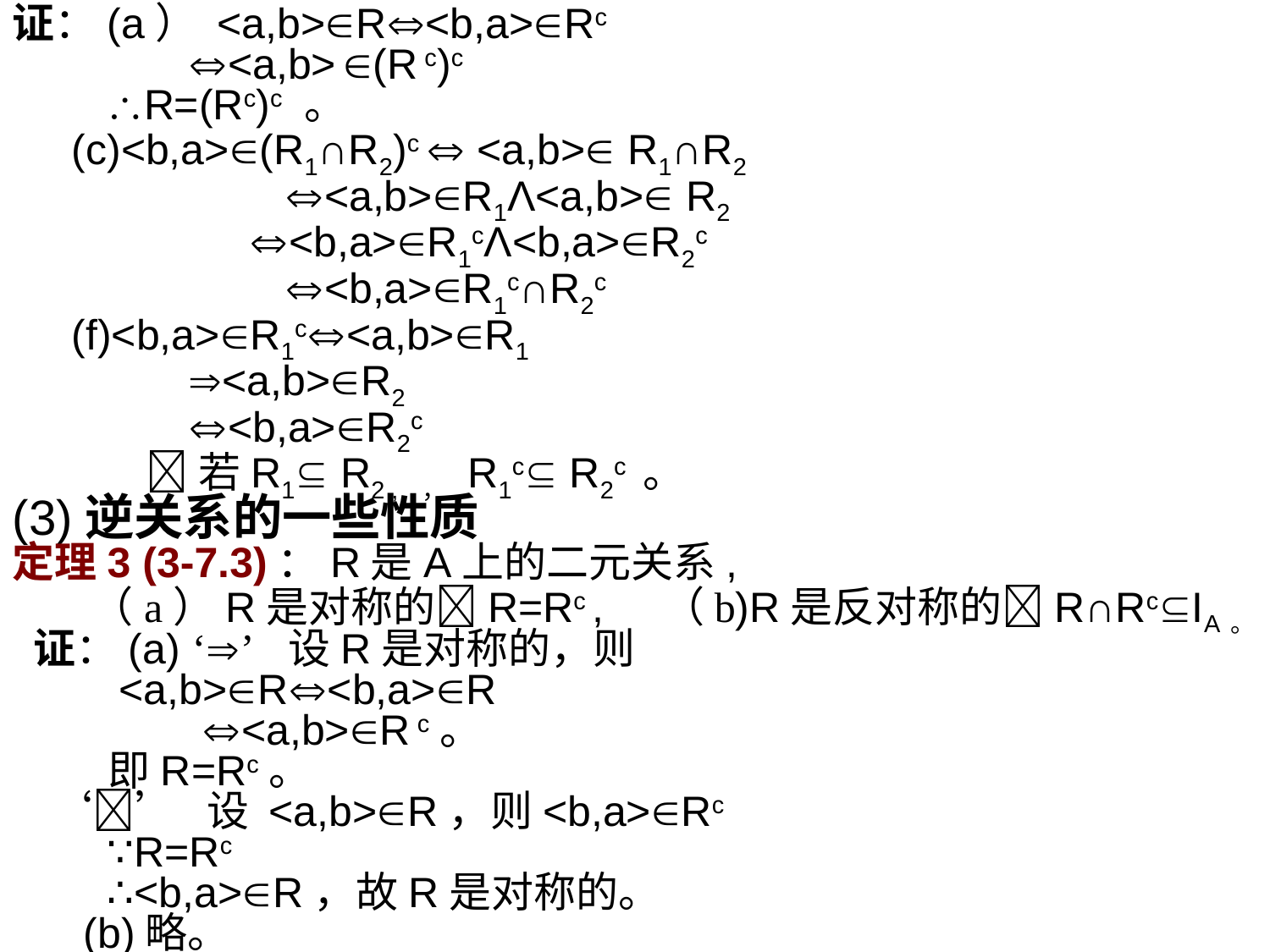

证：(a） <a,b>∈R⇔<b,a>∈Rc
                          ⇔<a,b> ∈(R c)c
        ∴R=(Rc)c 。
     (c)<b,a>∈(R1∩R2)c ⇔ <a,b>∈ R1∩R2
                       ⇔<a,b>∈R1Λ<a,b>∈ R2
                                   ⇔<b,a>∈R1cΛ<b,a>∈R2c
                       ⇔<b,a>∈R1c∩R2c
     (f)<b,a>∈R1c⇔<a,b>∈R1
                          ⇒<a,b>∈R2
                          ⇔<b,a>∈R2c
              ∴若R1⊆ R2 ,  ，  R1c⊆ R2c 。
(3)逆关系的一些性质
定理3 (3-7.3)：R是A上的二元关系,
         （a）R是对称的⇔R=Rc ,    （b)R是反对称的⇔R∩Rc⊆IA。
  证：(a) ‘⇒’  设R是对称的，则
         <a,b>∈R⇔<b,a>∈R
                ⇔<a,b>∈R c。
         即R=Rc。
    ‘⇐’  设 <a,b>∈R，则<b,a>∈Rc
        ∵R=Rc
        ∴<b,a>∈R，故R是对称的。
      (b)略。
返回